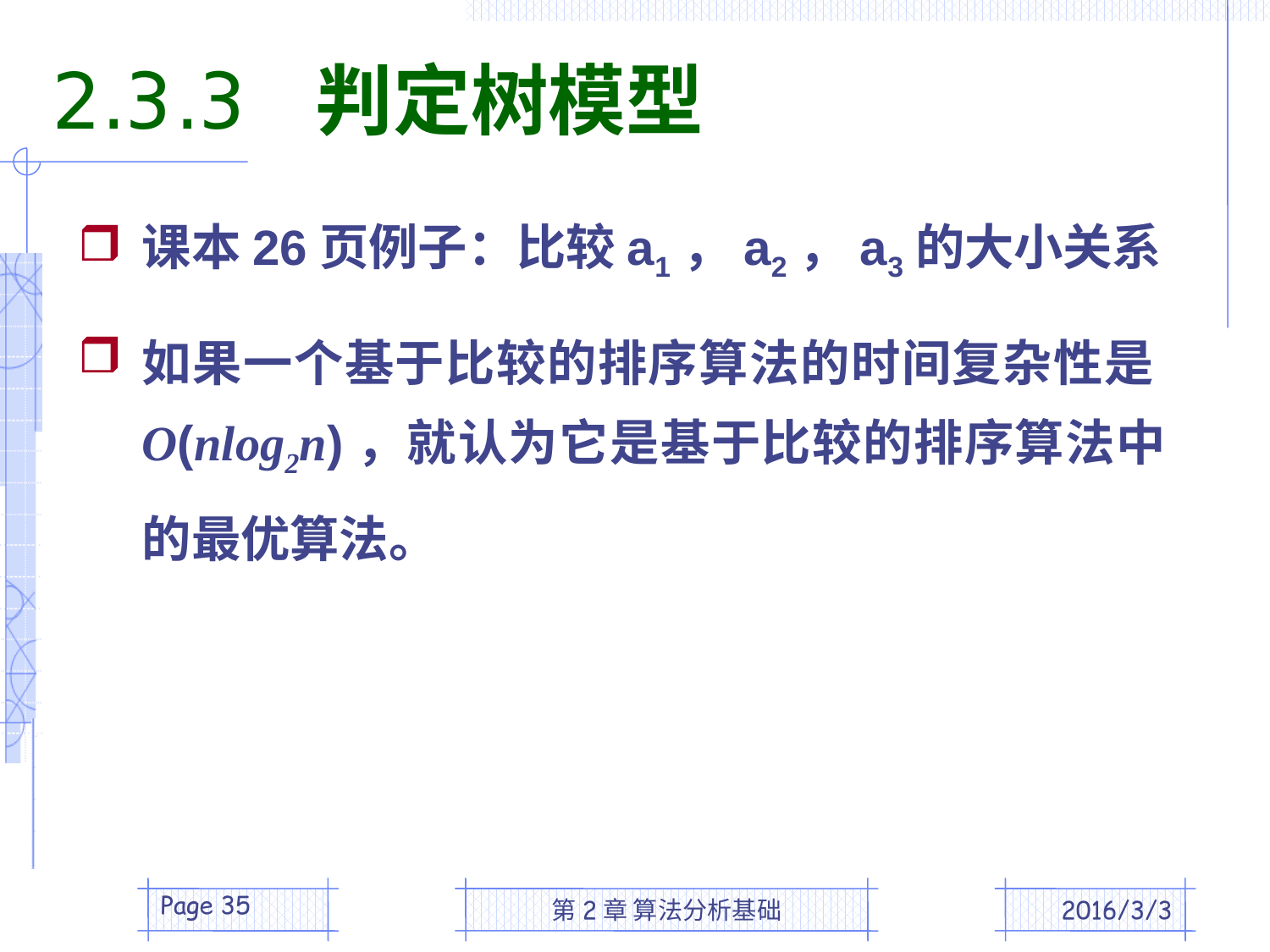

2.3.3  判定树模型
课本26页例子：比较a1，a2，a3的大小关系
如果一个基于比较的排序算法的时间复杂性是O(nlog2n)，就认为它是基于比较的排序算法中的最优算法。
Page 35
第2章 算法分析基础
2016/3/3